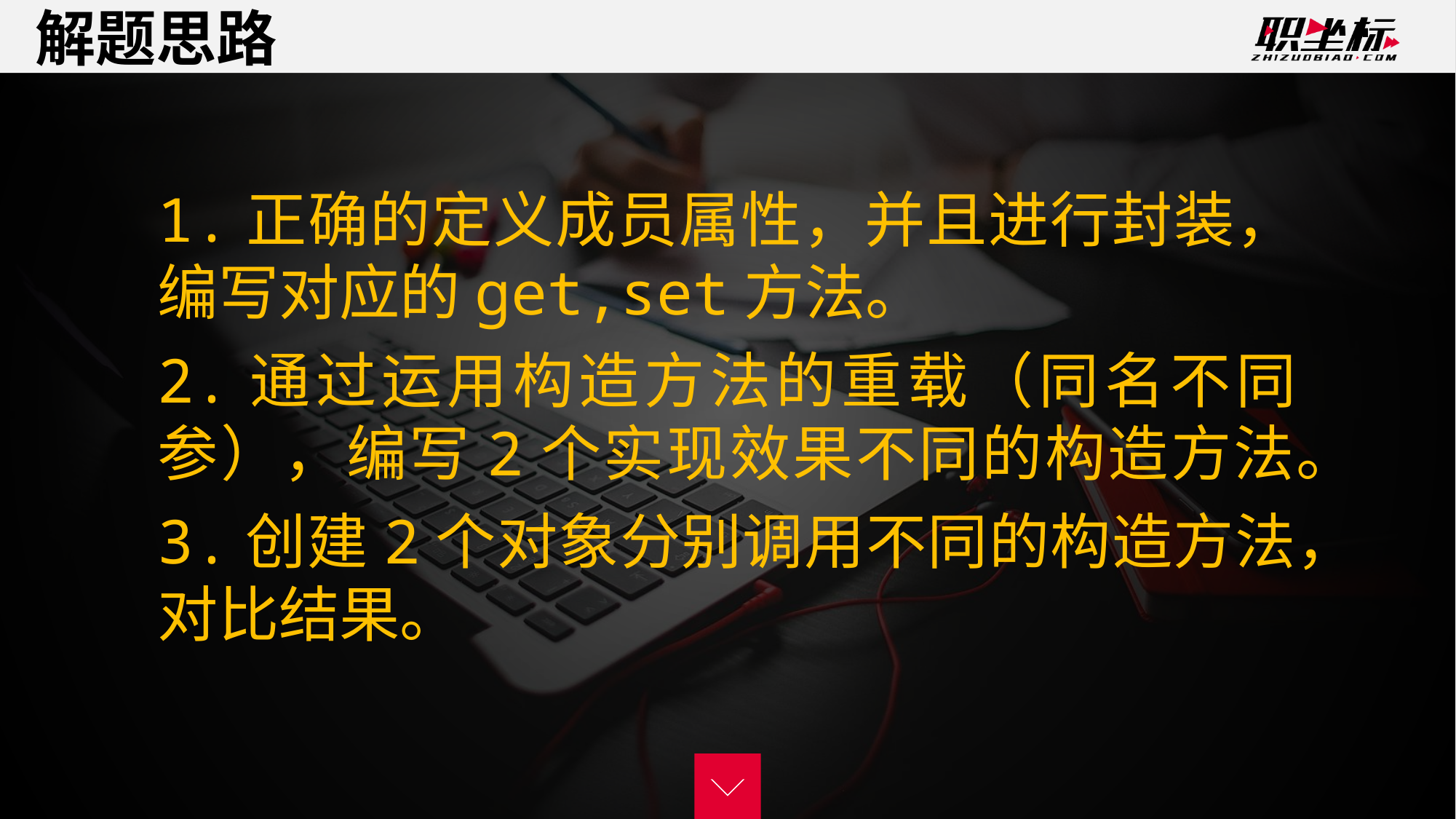

解题思路

1.正确的定义成员属性，并且进行封装，编写对应的get,set方法。
2.通过运用构造方法的重载（同名不同参），编写2个实现效果不同的构造方法。
3.创建2个对象分别调用不同的构造方法，对比结果。